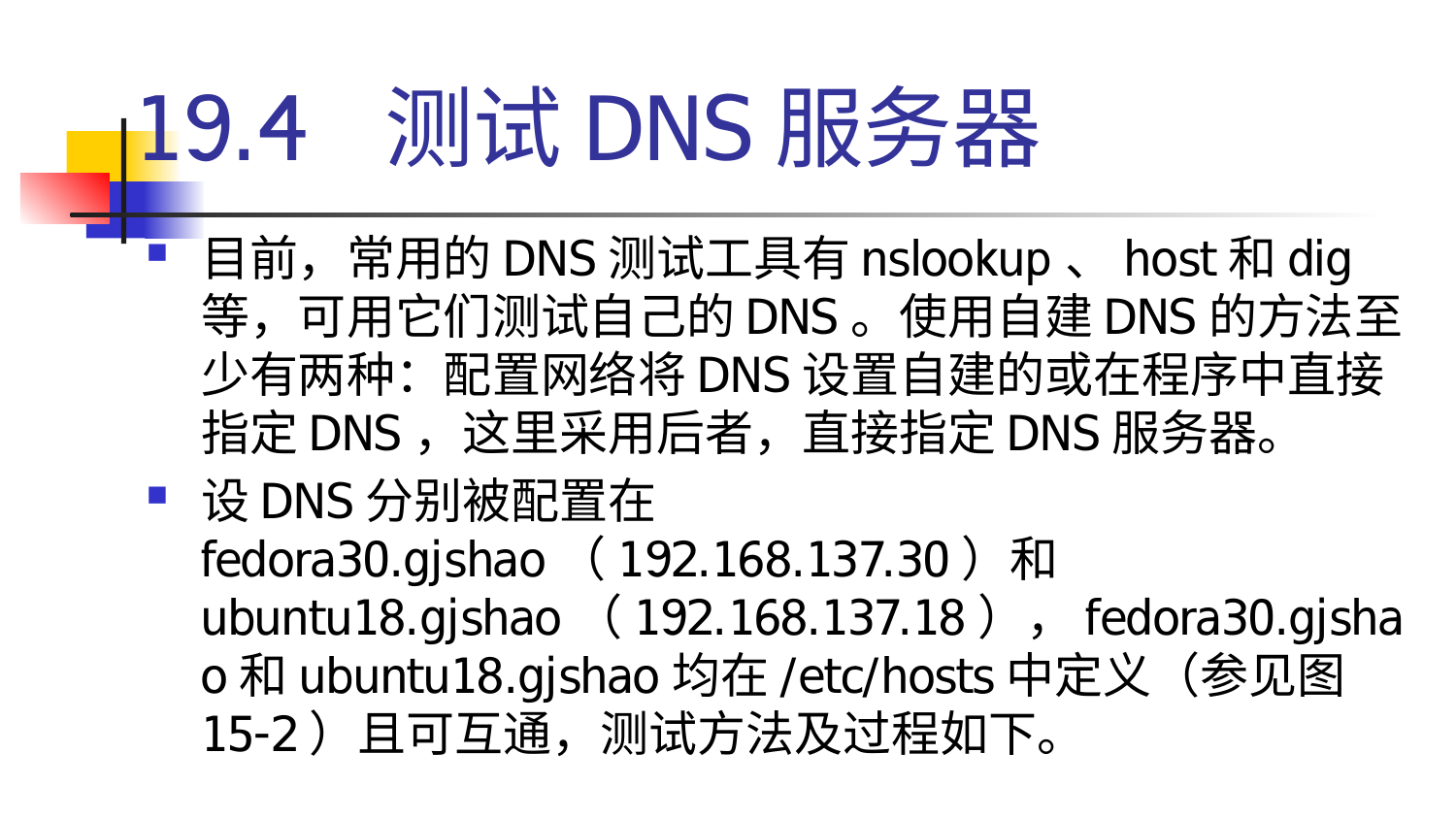

# 19.4  测试DNS服务器
目前，常用的DNS测试工具有nslookup、host和dig等，可用它们测试自己的DNS。使用自建DNS的方法至少有两种：配置网络将DNS设置自建的或在程序中直接指定DNS，这里采用后者，直接指定DNS服务器。
设DNS分别被配置在fedora30.gjshao（192.168.137.30）和ubuntu18.gjshao（192.168.137.18），fedora30.gjshao和ubuntu18.gjshao均在/etc/hosts中定义（参见图15-2）且可互通，测试方法及过程如下。